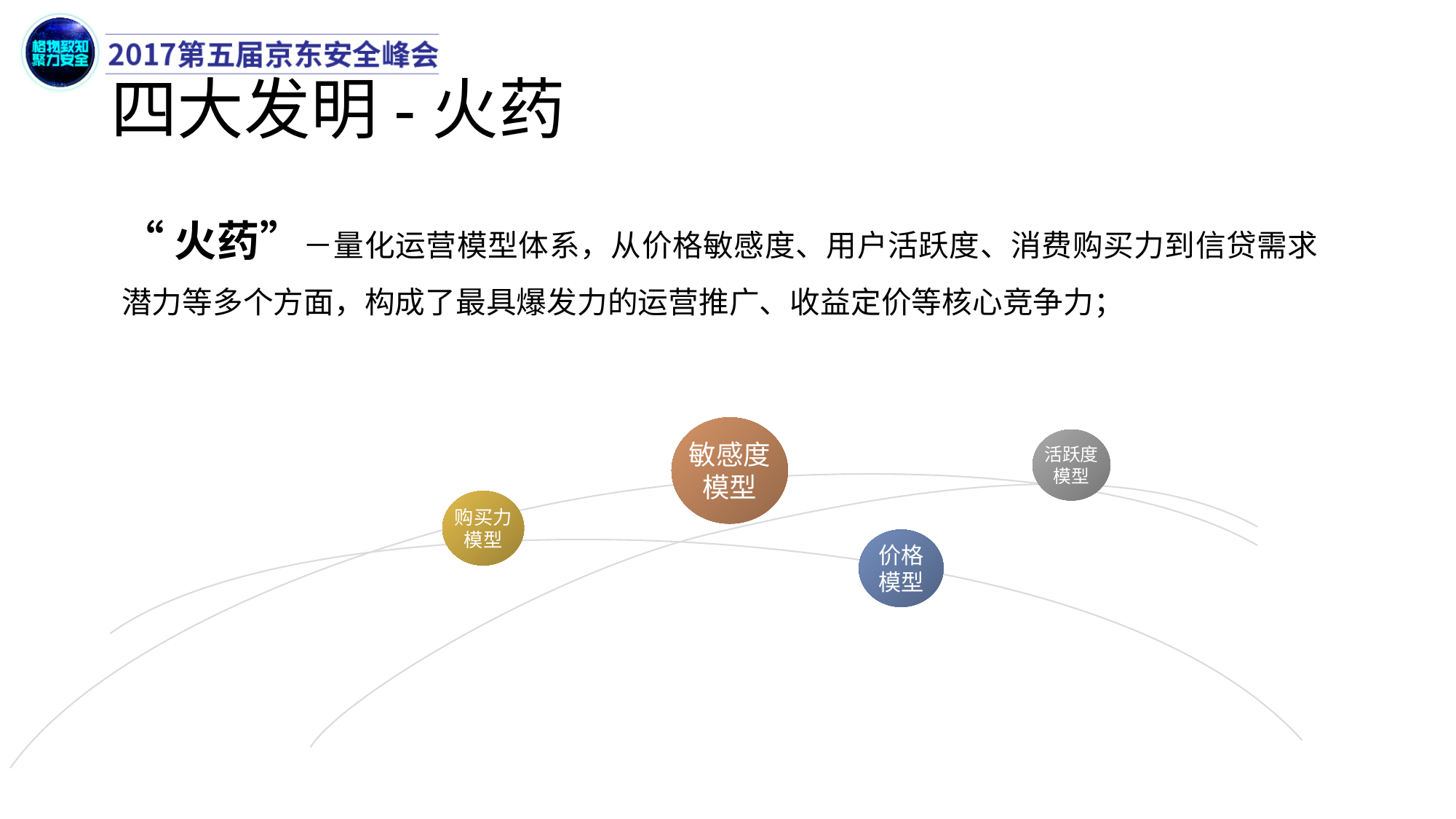

# 四大发明-火药
“火药”－量化运营模型体系，从价格敏感度、用户活跃度、消费购买力到信贷需求潜力等多个方面，构成了最具爆发力的运营推广、收益定价等核心竞争力；

敏感度模型
活跃度模型
购买力模型

价格模型